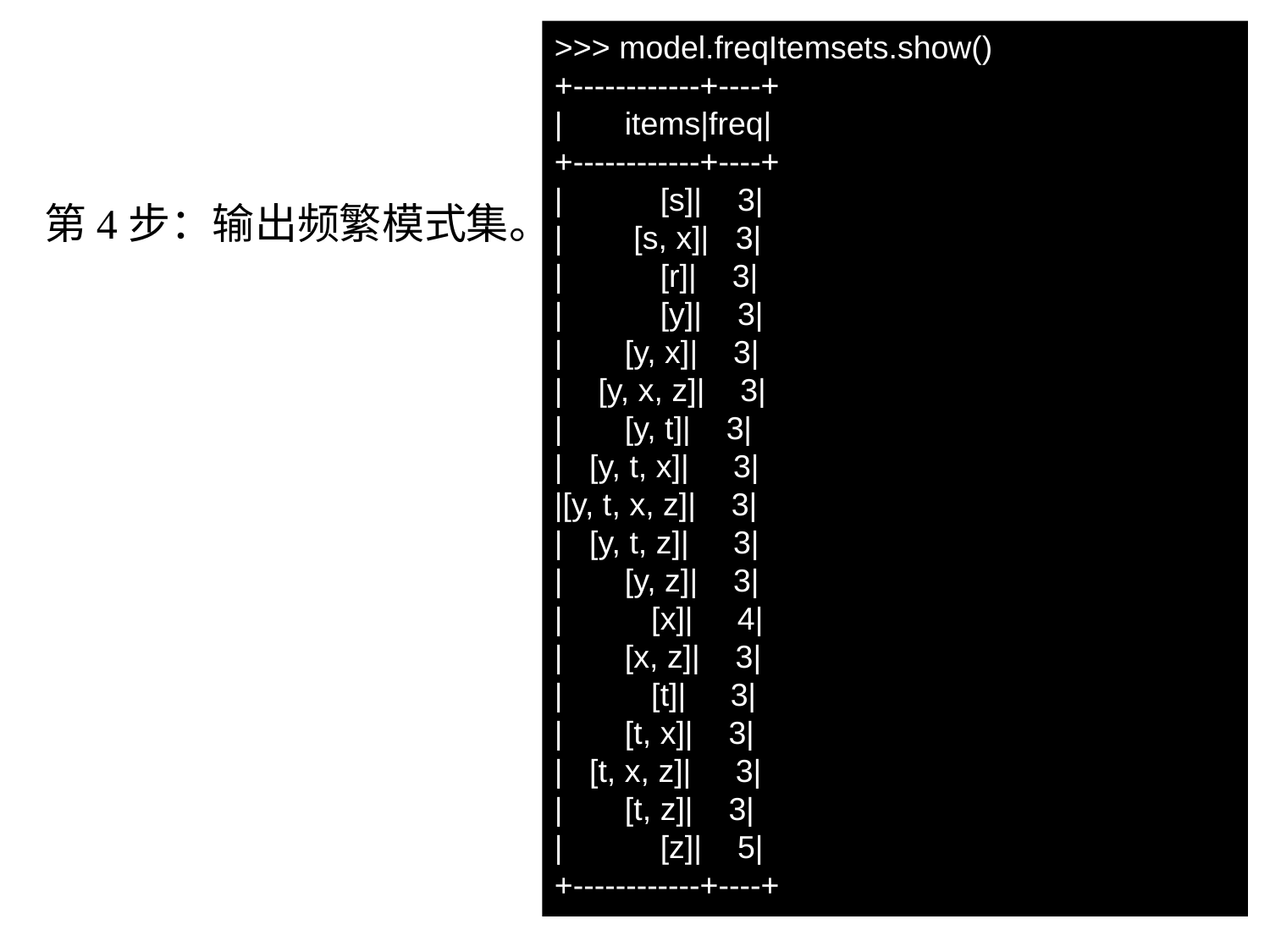

9.9.2 FP-Growth 算法
>>> model.freqItemsets.show()
+------------+----+
|       items|freq|
+------------+----+
|           [s]|    3|
|        [s, x]|   3|
|           [r]|    3|
|           [y]|    3|
|       [y, x]|    3|
|    [y, x, z]|    3|
|       [y, t]|    3|
|   [y, t, x]|     3|
|[y, t, x, z]|    3|
|   [y, t, z]|     3|
|       [y, z]|    3|
|          [x]|     4|
|       [x, z]|    3|
|          [t]|     3|
|       [t, x]|    3|
|   [t, x, z]|     3|
|       [t, z]|    3|
|           [z]|    5|
+------------+----+
第4步：输出频繁模式集。